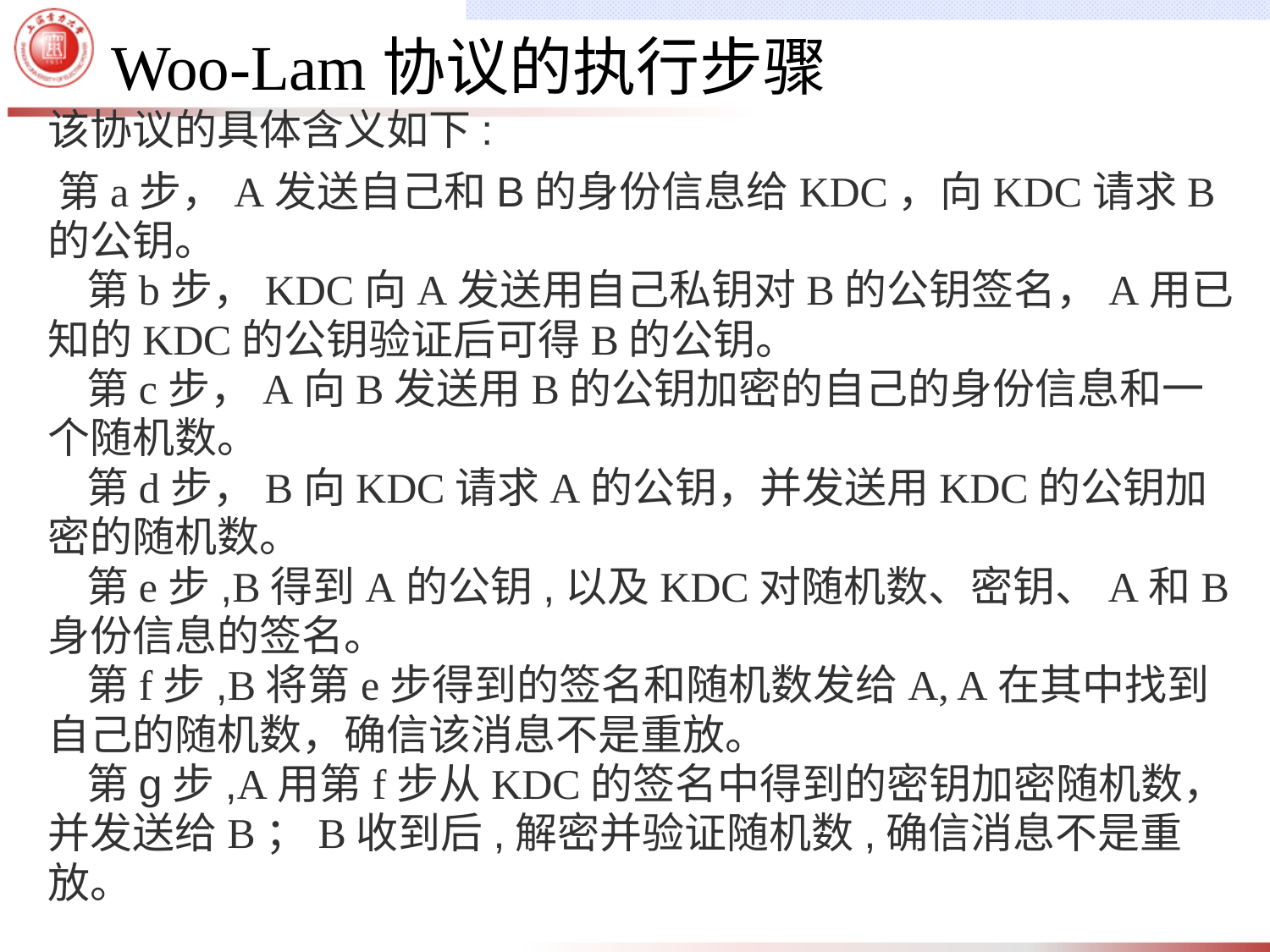

# Woo-Lam协议的执行步骤
该协议的具体含义如下:
     第a步，A发送自己和B的身份信息给KDC，向KDC请求B的公钥。
   第b步，KDC向A发送用自己私钥对B的公钥签名，A用已知的KDC的公钥验证后可得B的公钥。
   第c步，A向B发送用B的公钥加密的自己的身份信息和一个随机数。
   第d步，B向KDC请求A的公钥，并发送用KDC的公钥加密的随机数。
   第e步,B得到A的公钥,以及KDC对随机数、密钥、A和B身份信息的签名。
   第f步,B将第e步得到的签名和随机数发给A, A在其中找到自己的随机数，确信该消息不是重放。
   第g步,A用第f步从KDC的签名中得到的密钥加密随机数，并发送给B；B收到后,解密并验证随机数,确信消息不是重放。